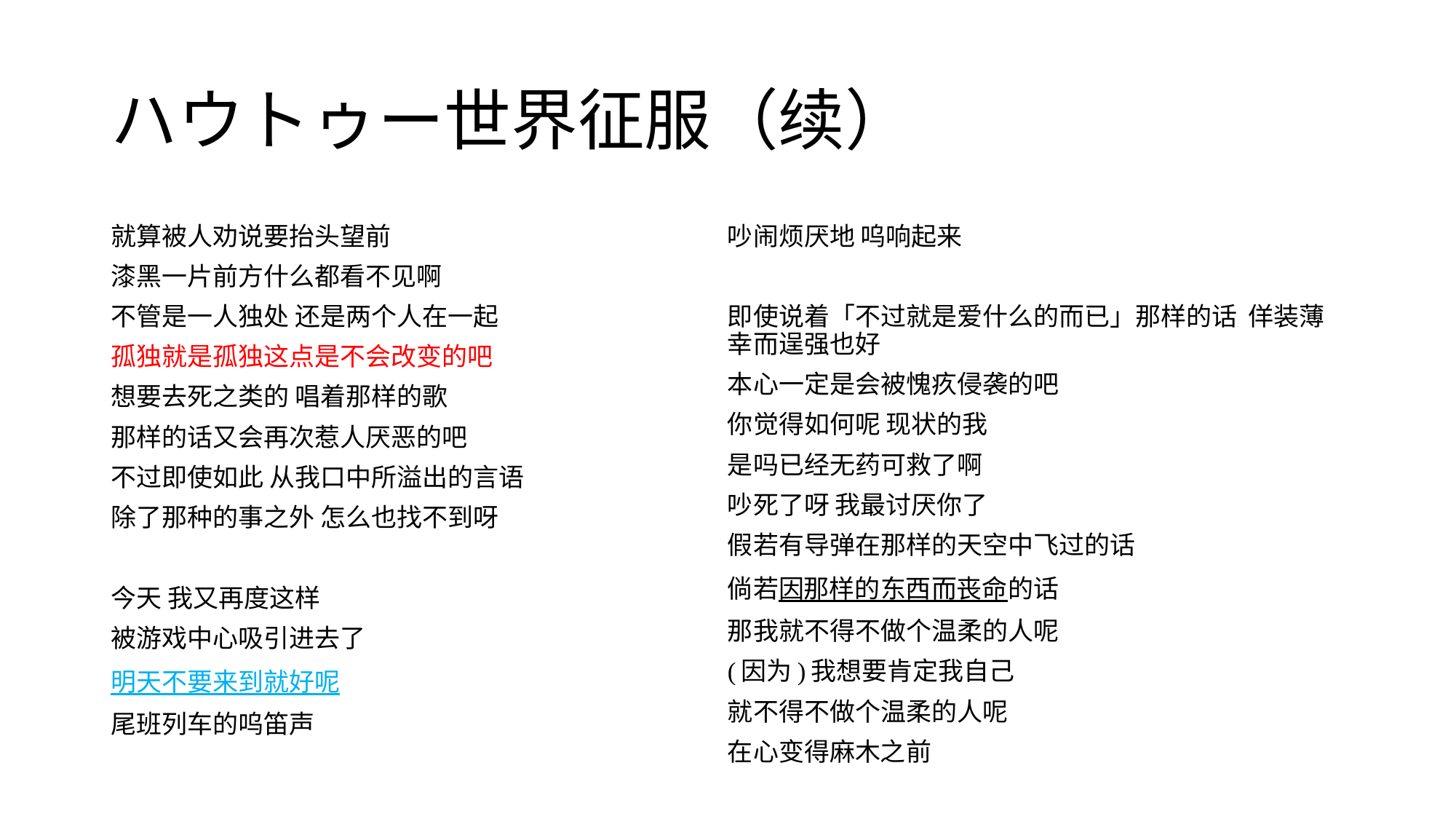

# ハウトゥー世界征服（续）
就算被人劝说要抬头望前
漆黑一片前方什么都看不见啊
不管是一人独处 还是两个人在一起
孤独就是孤独这点是不会改变的吧
想要去死之类的 唱着那样的歌
那样的话又会再次惹人厌恶的吧
不过即使如此 从我口中所溢出的言语
除了那种的事之外 怎么也找不到呀

今天 我又再度这样
被游戏中心吸引进去了
明天不要来到就好呢
尾班列车的呜笛声
吵闹烦厌地 呜响起来

即使说着「不过就是爱什么的而已」那样的话  佯装薄幸而逞强也好
本心一定是会被愧疚侵袭的吧
你觉得如何呢 现状的我
是吗已经无药可救了啊
吵死了呀 我最讨厌你了
假若有导弹在那样的天空中飞过的话
倘若因那样的东西而丧命的话
那我就不得不做个温柔的人呢
(因为)我想要肯定我自己
就不得不做个温柔的人呢
在心变得麻木之前